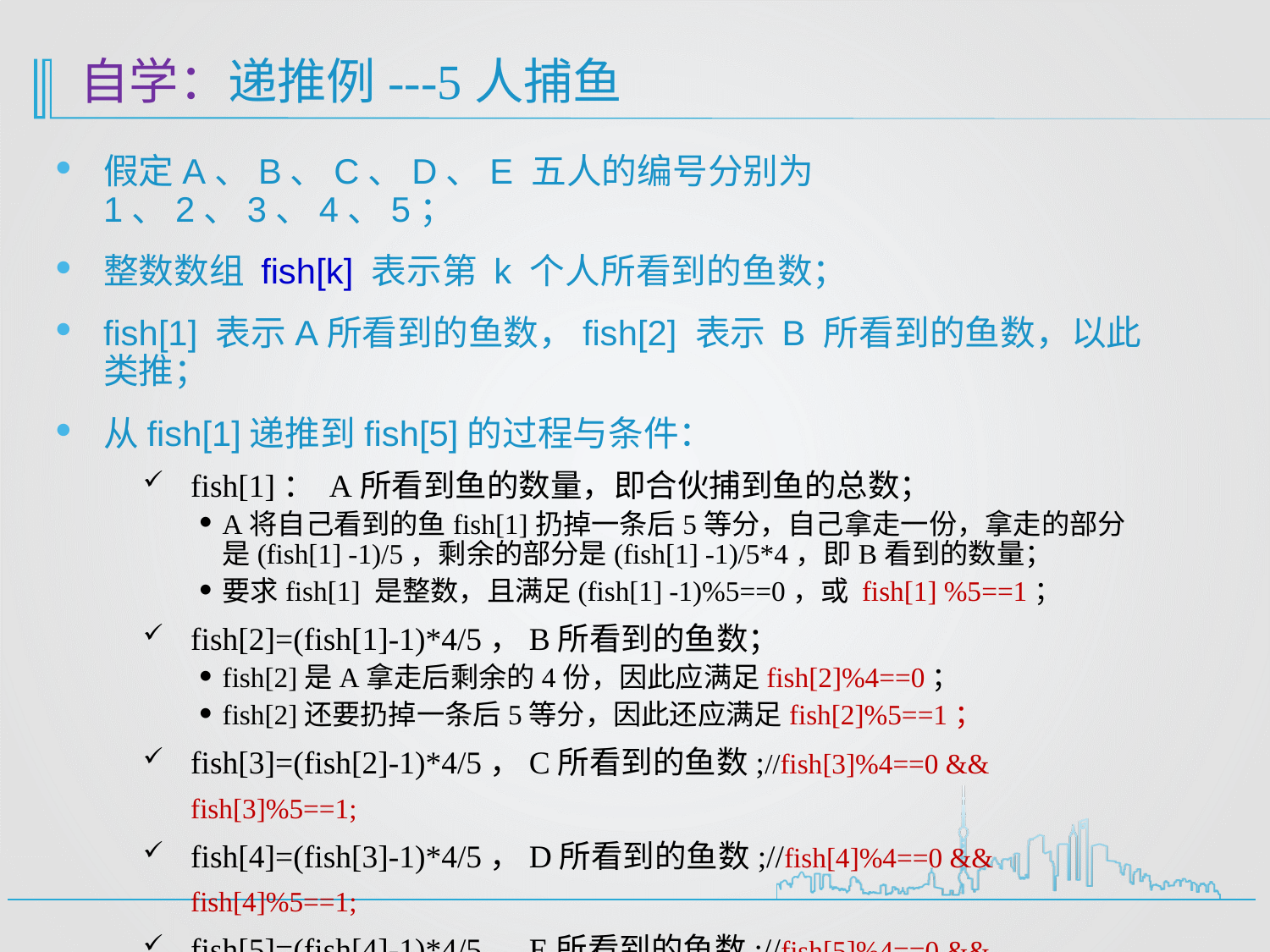

# 自学：递推例---5人捕鱼
假定A、B、C、D、E 五人的编号分别为1、2、3、4、5；
整数数组 fish[k] 表示第 k 个人所看到的鱼数；
fish[1] 表示A所看到的鱼数，fish[2] 表示 B 所看到的鱼数，以此类推；
从fish[1]递推到fish[5]的过程与条件：
fish[1]： A所看到鱼的数量，即合伙捕到鱼的总数；
A将自己看到的鱼fish[1]扔掉一条后5等分，自己拿走一份，拿走的部分是(fish[1] -1)/5，剩余的部分是(fish[1] -1)/5*4，即B看到的数量；
要求fish[1] 是整数，且满足(fish[1] -1)%5==0，或 fish[1] %5==1；
fish[2]=(fish[1]-1)*4/5，B所看到的鱼数；
fish[2]是A拿走后剩余的4份，因此应满足fish[2]%4==0；
fish[2]还要扔掉一条后5等分，因此还应满足fish[2]%5==1；
fish[3]=(fish[2]-1)*4/5，C所看到的鱼数;//fish[3]%4==0 && fish[3]%5==1;
fish[4]=(fish[3]-1)*4/5，D所看到的鱼数;//fish[4]%4==0 && fish[4]%5==1;
fish[5]=(fish[4]-1)*4/5，E所看到的鱼数;//fish[5]%4==0 && fish[5]%5==1;